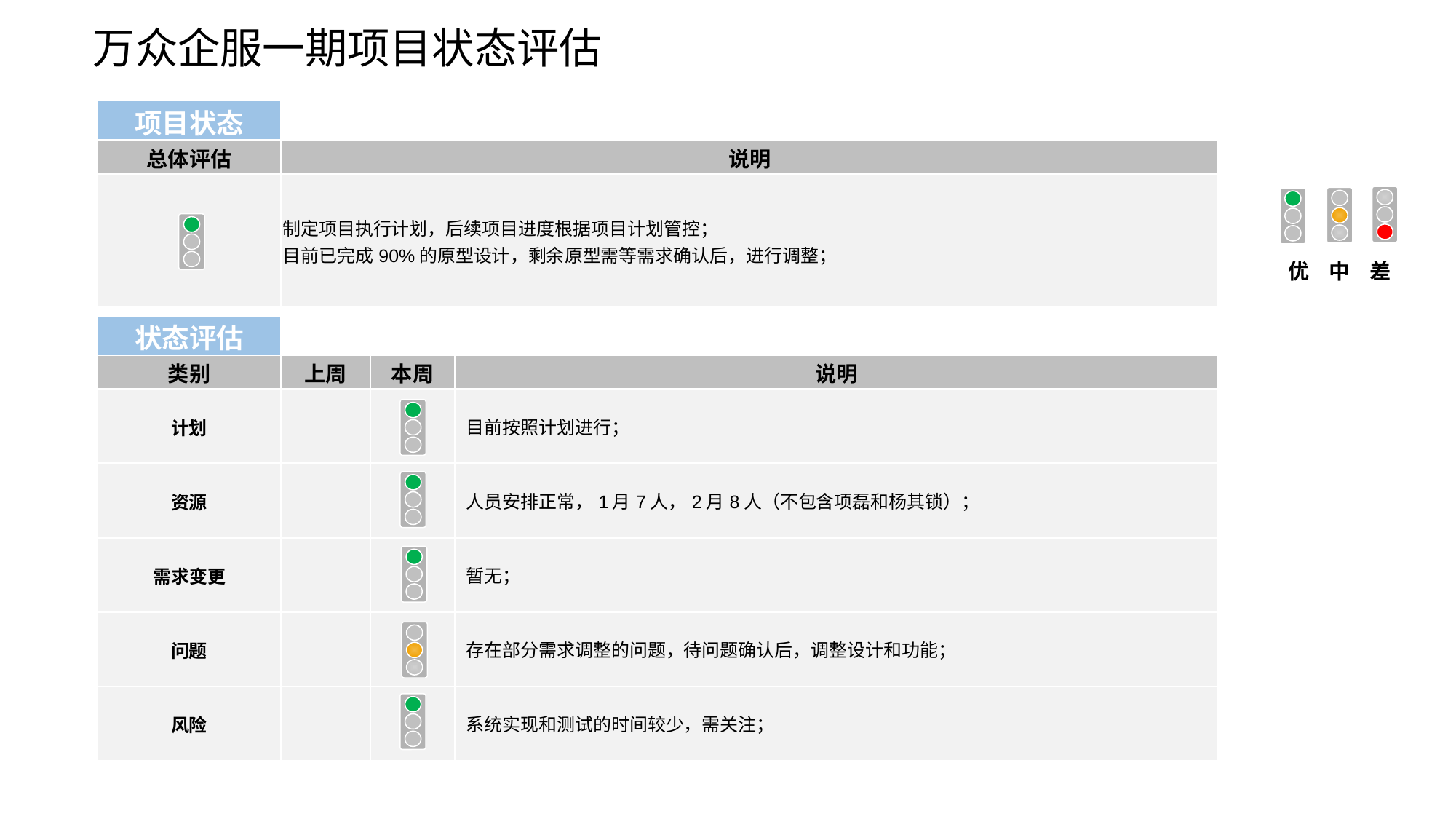

# 万众企服一期项目状态评估
| 项目状态 |  |
| --- | --- |
| 总体评估 | 说明 |
|  | 制定项目执行计划，后续项目进度根据项目计划管控； 目前已完成90%的原型设计，剩余原型需等需求确认后，进行调整； |

优    中    差
| 状态评估 |  |  |  |
| --- | --- | --- | --- |
| 类别 | 上周 | 本周 | 说明 |
| 计划 |  |  | 目前按照计划进行； |
| 资源 |  |  | 人员安排正常，1月7人，2月8人（不包含项磊和杨其锁）； |
| 需求变更 |  |  | 暂无； |
| 问题 |  |  | 存在部分需求调整的问题，待问题确认后，调整设计和功能； |
| 风险 |  |  | 系统实现和测试的时间较少，需关注； |